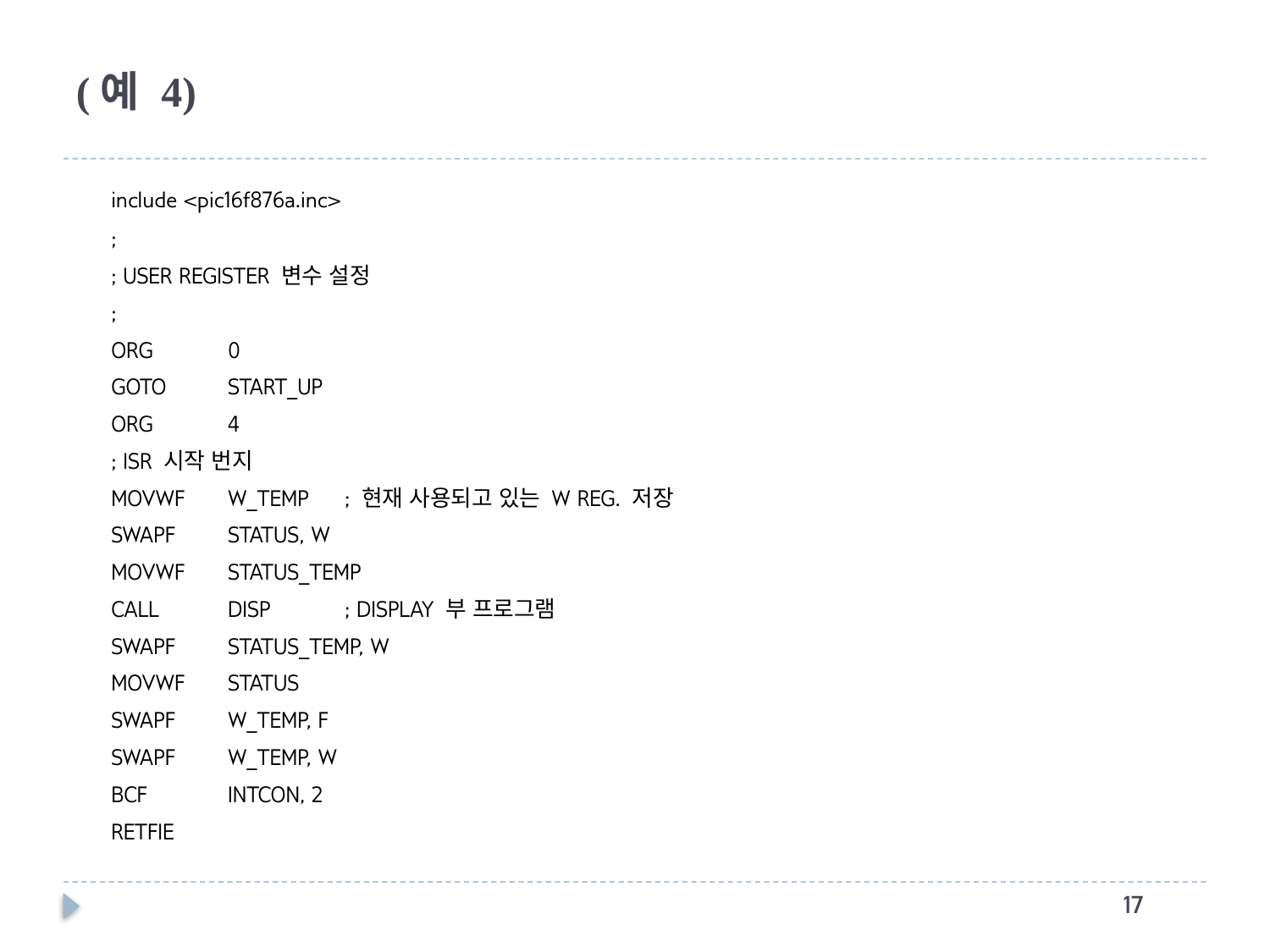

# (예 4)
	include <pic16f876a.inc>
	;
	; USER REGISTER 변수 설정
	;
		ORG	0
		GOTO	START_UP
		ORG	4
	; ISR 시작 번지
		MOVWF	W_TEMP		; 현재 사용되고 있는 W REG. 저장
		SWAPF	STATUS, W
		MOVWF	STATUS_TEMP
		CALL	DISP		; DISPLAY 부 프로그램
		SWAPF	STATUS_TEMP, W
		MOVWF	STATUS
		SWAPF	W_TEMP, F
		SWAPF	W_TEMP, W
		BCF	INTCON, 2
		RETFIE

17